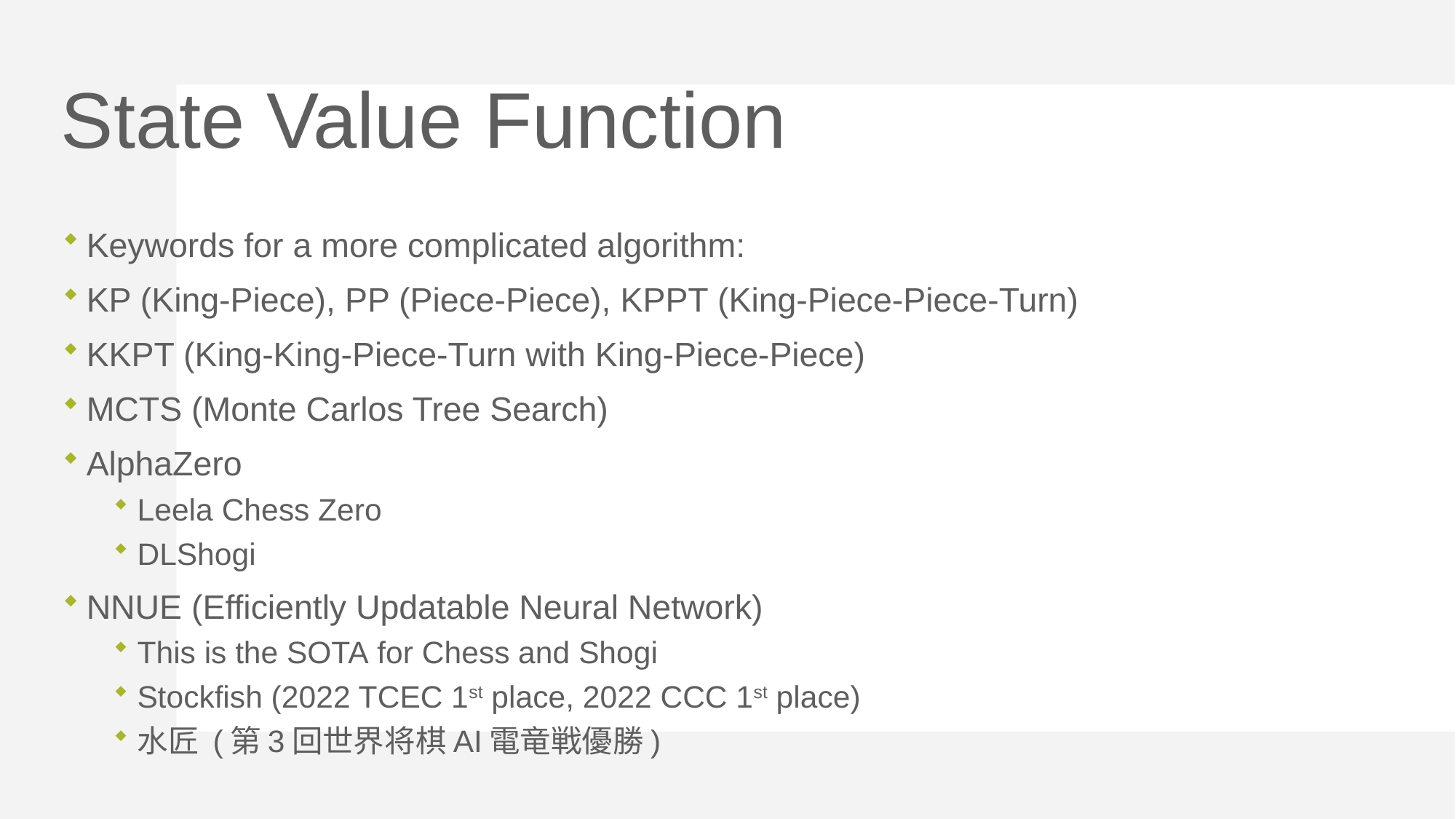

# State Value Function
Keywords for a more complicated algorithm:
KP (King-Piece), PP (Piece-Piece), KPPT (King-Piece-Piece-Turn)
KKPT (King-King-Piece-Turn with King-Piece-Piece)
MCTS (Monte Carlos Tree Search)
AlphaZero
Leela Chess Zero
DLShogi
NNUE (Efficiently Updatable Neural Network)
This is the SOTA for Chess and Shogi
Stockfish (2022 TCEC 1st place, 2022 CCC 1st place)
水匠 (第3回世界将棋AI電竜戦優勝)